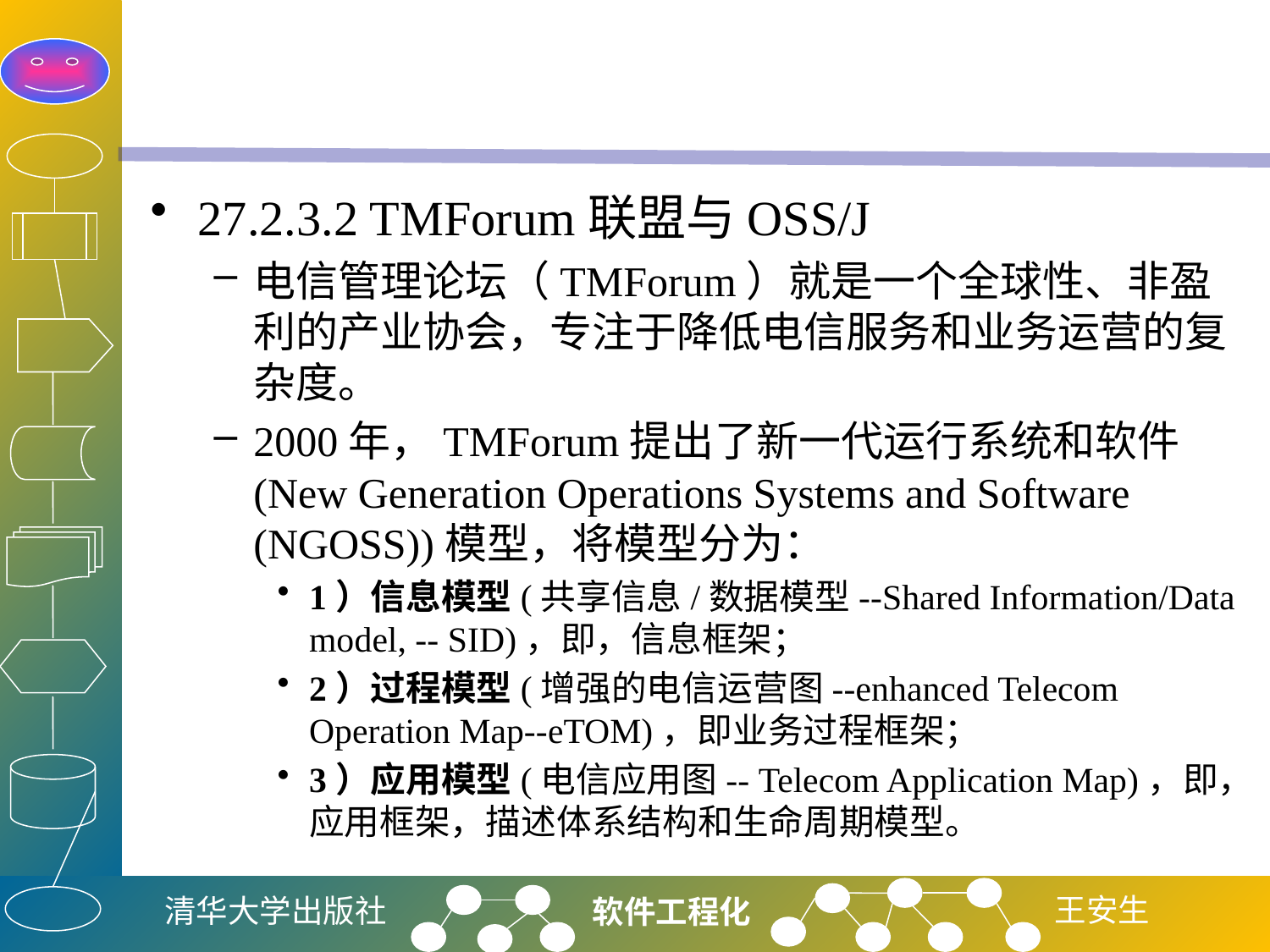

#
27.2.3.2 TMForum联盟与OSS/J
电信管理论坛（TMForum）就是一个全球性、非盈利的产业协会，专注于降低电信服务和业务运营的复杂度。
2000年，TMForum提出了新一代运行系统和软件(New Generation Operations Systems and Software (NGOSS))模型，将模型分为：
1）信息模型(共享信息/数据模型--Shared Information/Data model, -- SID)，即，信息框架；
2）过程模型(增强的电信运营图--enhanced Telecom Operation Map--eTOM)，即业务过程框架；
3）应用模型(电信应用图-- Telecom Application Map)，即，应用框架，描述体系结构和生命周期模型。